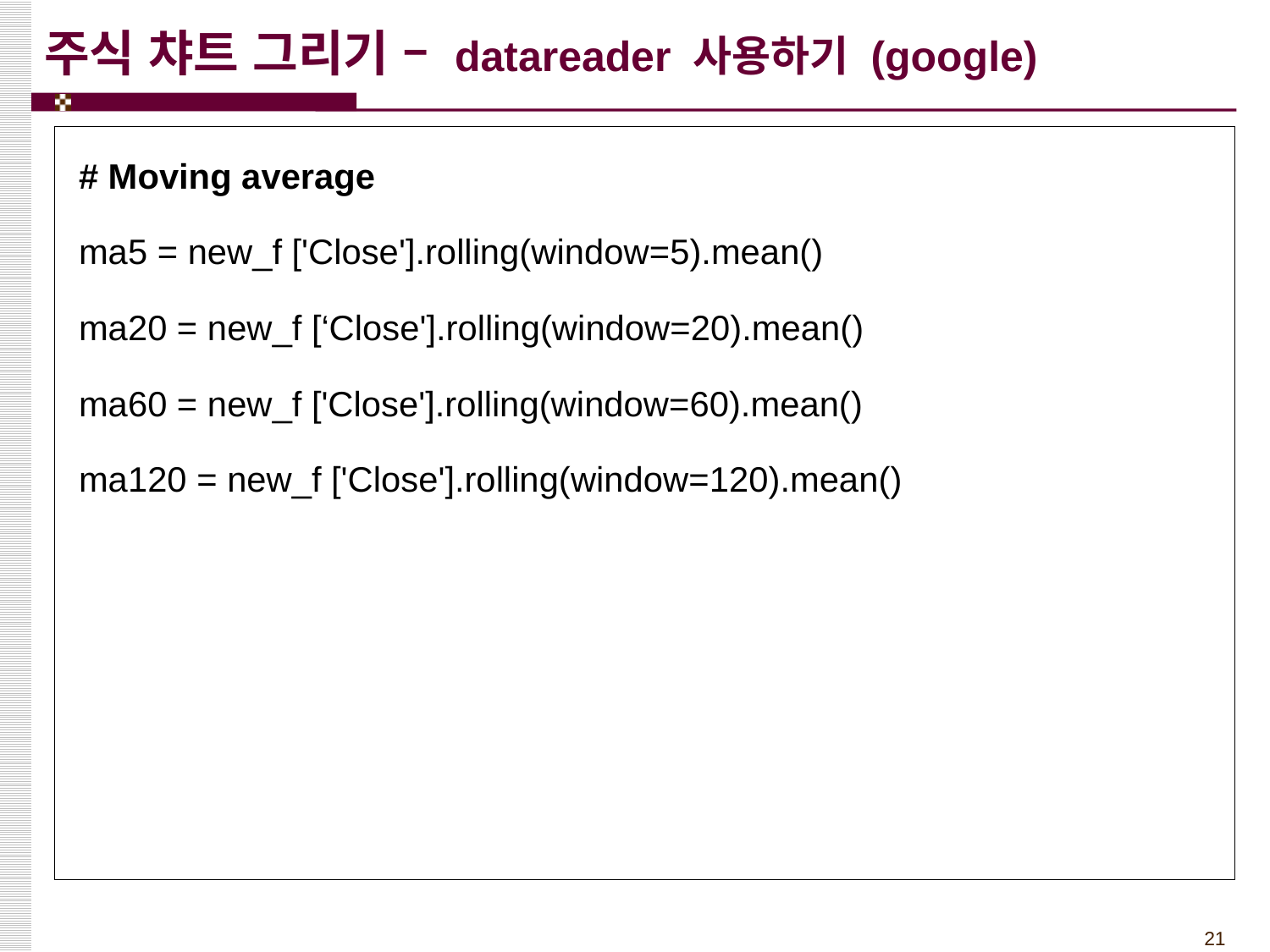

# 주식 챠트 그리기 – datareader 사용하기 (google)
# Moving average
ma5 = new_f ['Close'].rolling(window=5).mean()
ma20 = new_f [‘Close'].rolling(window=20).mean()
ma60 = new_f ['Close'].rolling(window=60).mean()
ma120 = new_f ['Close'].rolling(window=120).mean()